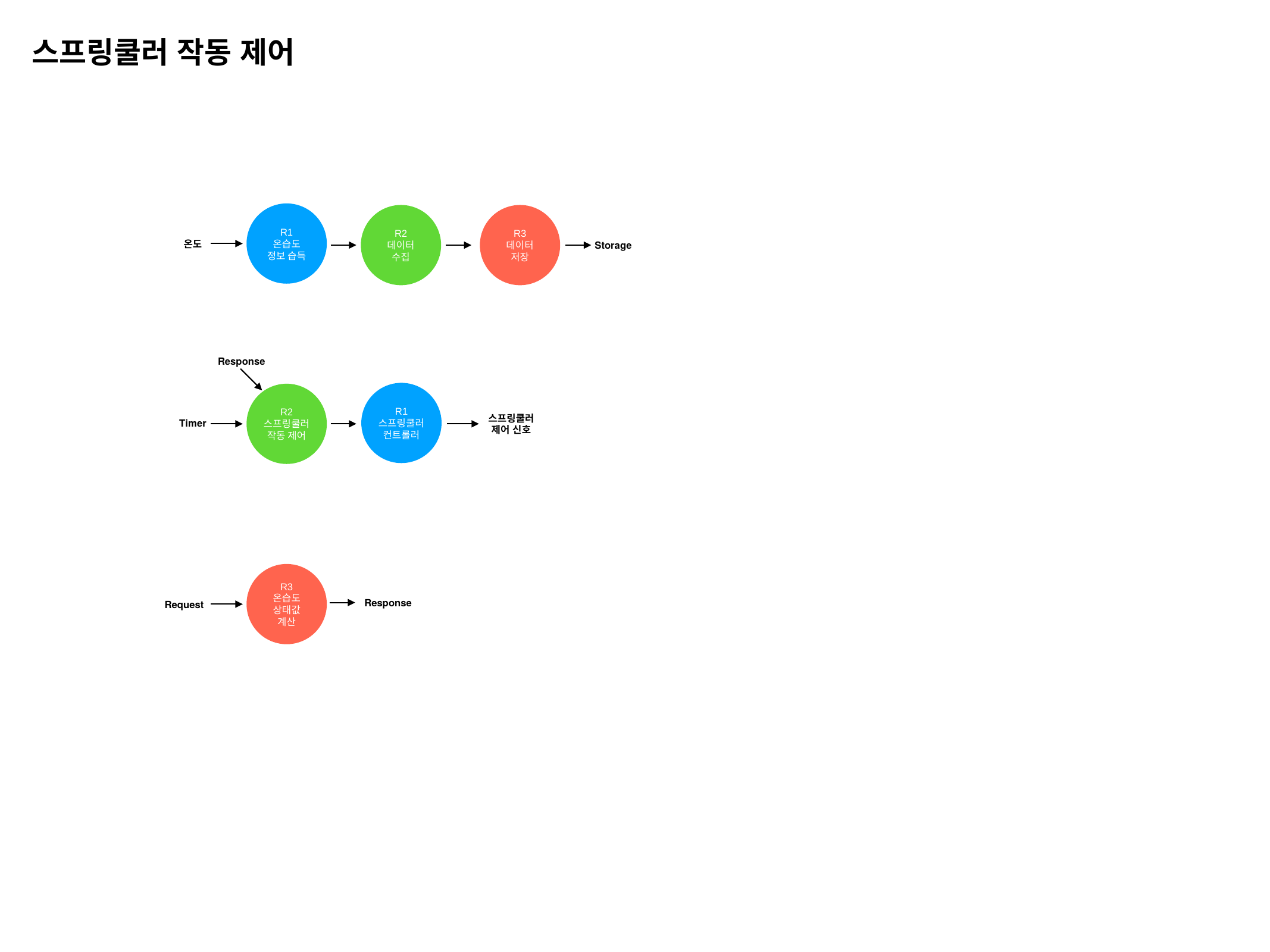

스프링쿨러 작동 제어
R1
온습도 정보 습득
R2
데이터 수집
R3
데이터 저장
온도
Storage

Response

R1
스프링쿨러
컨트롤러
R2
스프링쿨러
작동 제어
스프링쿨러
제어 신호
Timer

R3
온습도 상태값
계산
Response
Request